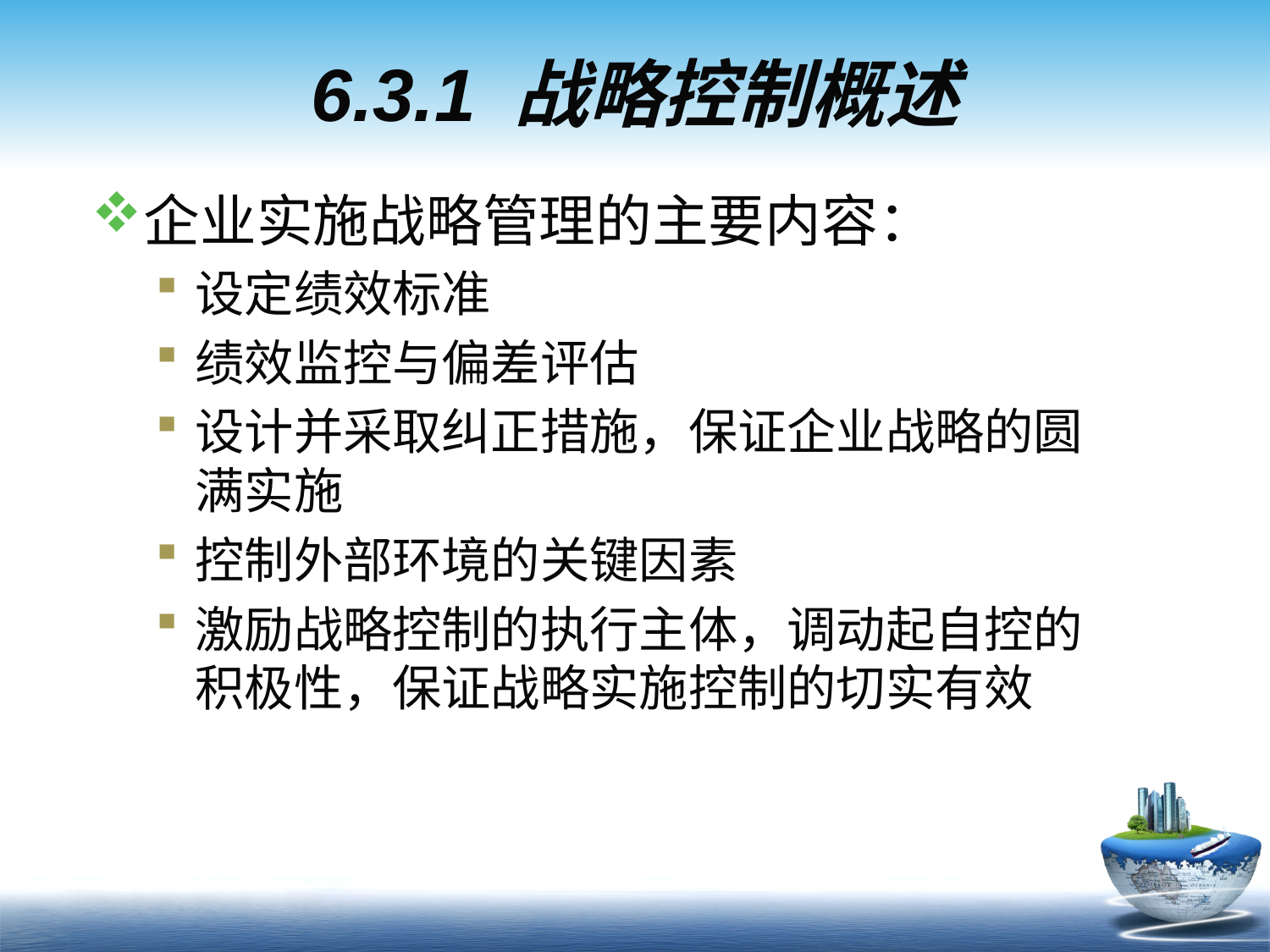

# 6.3.1 战略控制概述
企业实施战略管理的主要内容：
设定绩效标准
绩效监控与偏差评估
设计并采取纠正措施，保证企业战略的圆满实施
控制外部环境的关键因素
激励战略控制的执行主体，调动起自控的积极性，保证战略实施控制的切实有效